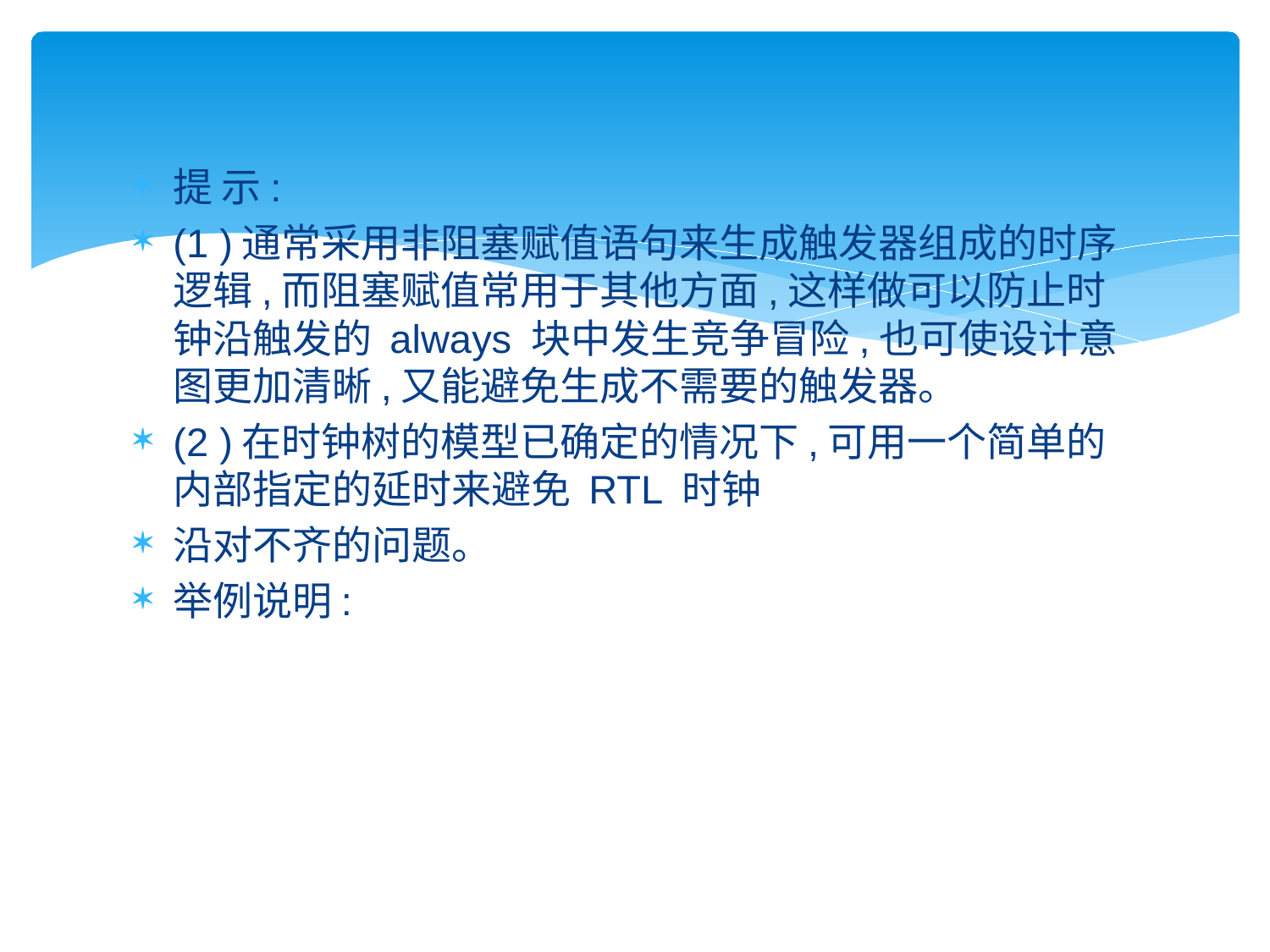

#
提 示:
(1 )通常采用非阻塞赋值语句来生成触发器组成的时序逻辑,而阻塞赋值常用于其他方面,这样做可以防止时钟沿触发的 always 块中发生竞争冒险,也可使设计意图更加清晰,又能避免生成不需要的触发器。
(2 )在时钟树的模型已确定的情况下,可用一个简单的内部指定的延时来避免 RTL 时钟
沿对不齐的问题。
举例说明: